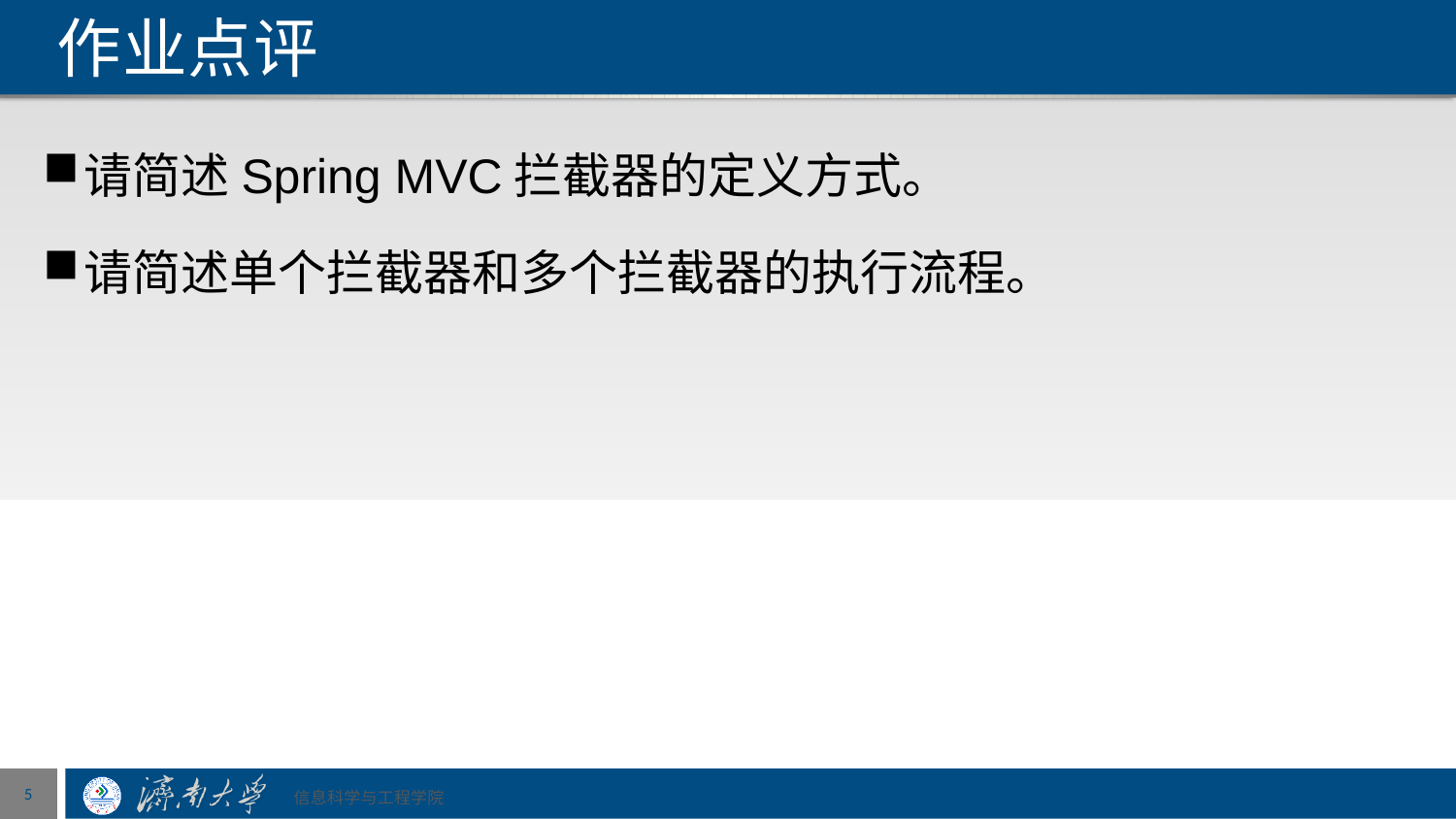

# 作业点评
请简述Spring MVC拦截器的定义方式。
请简述单个拦截器和多个拦截器的执行流程。